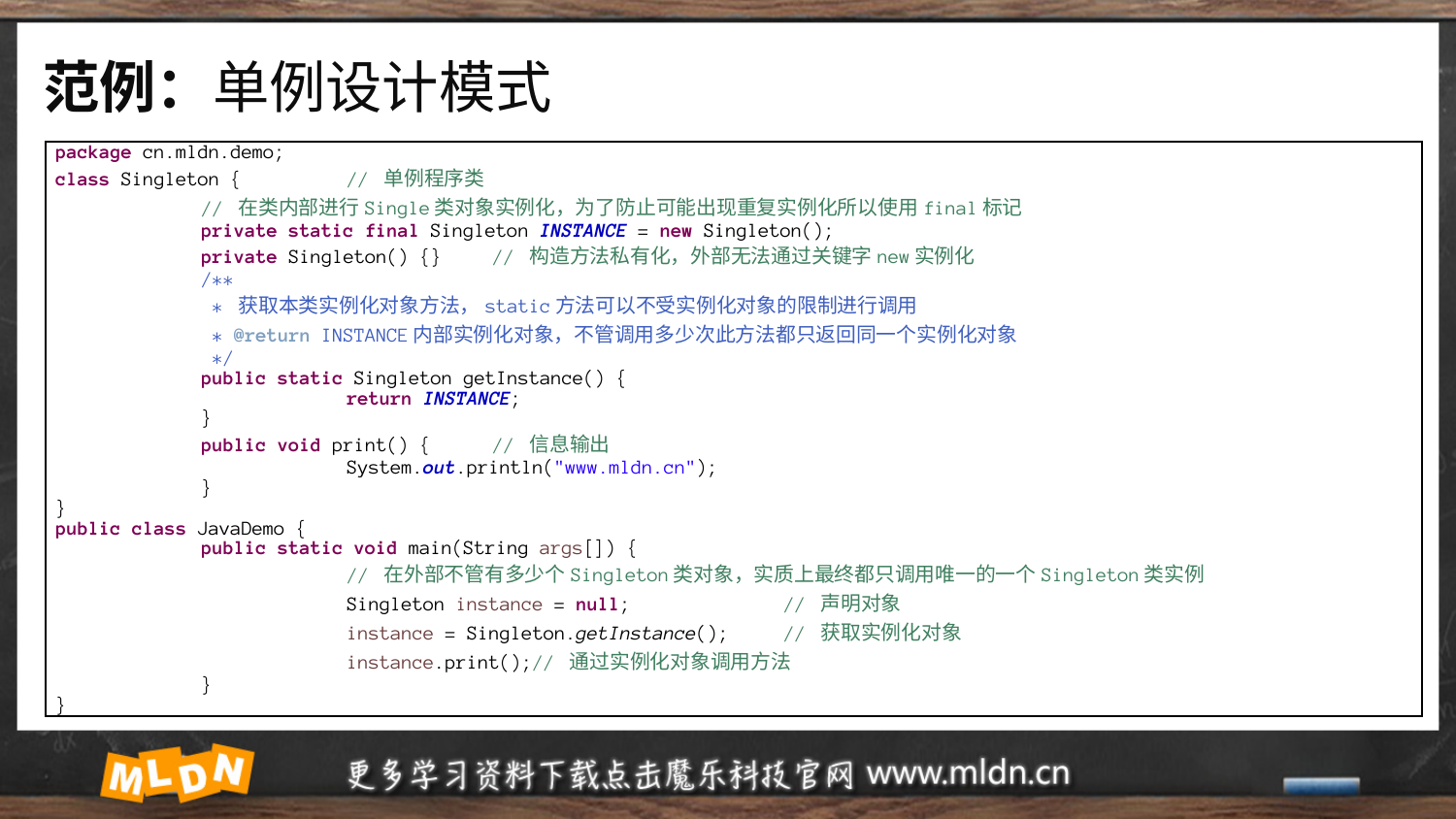

# 范例：单例设计模式
| package cn.mldn.demo; class Singleton { // 单例程序类 // 在类内部进行Single类对象实例化，为了防止可能出现重复实例化所以使用final标记 private static final Singleton INSTANCE = new Singleton(); private Singleton() {} // 构造方法私有化，外部无法通过关键字new实例化 /\*\* \* 获取本类实例化对象方法，static方法可以不受实例化对象的限制进行调用 \* @return INSTANCE内部实例化对象，不管调用多少次此方法都只返回同一个实例化对象 \*/ public static Singleton getInstance() { return INSTANCE; } public void print() { // 信息输出 System.out.println("www.mldn.cn"); } } public class JavaDemo { public static void main(String args[]) { // 在外部不管有多少个Singleton类对象，实质上最终都只调用唯一的一个Singleton类实例 Singleton instance = null; // 声明对象 instance = Singleton.getInstance(); // 获取实例化对象 instance.print();// 通过实例化对象调用方法 } } |
| --- |